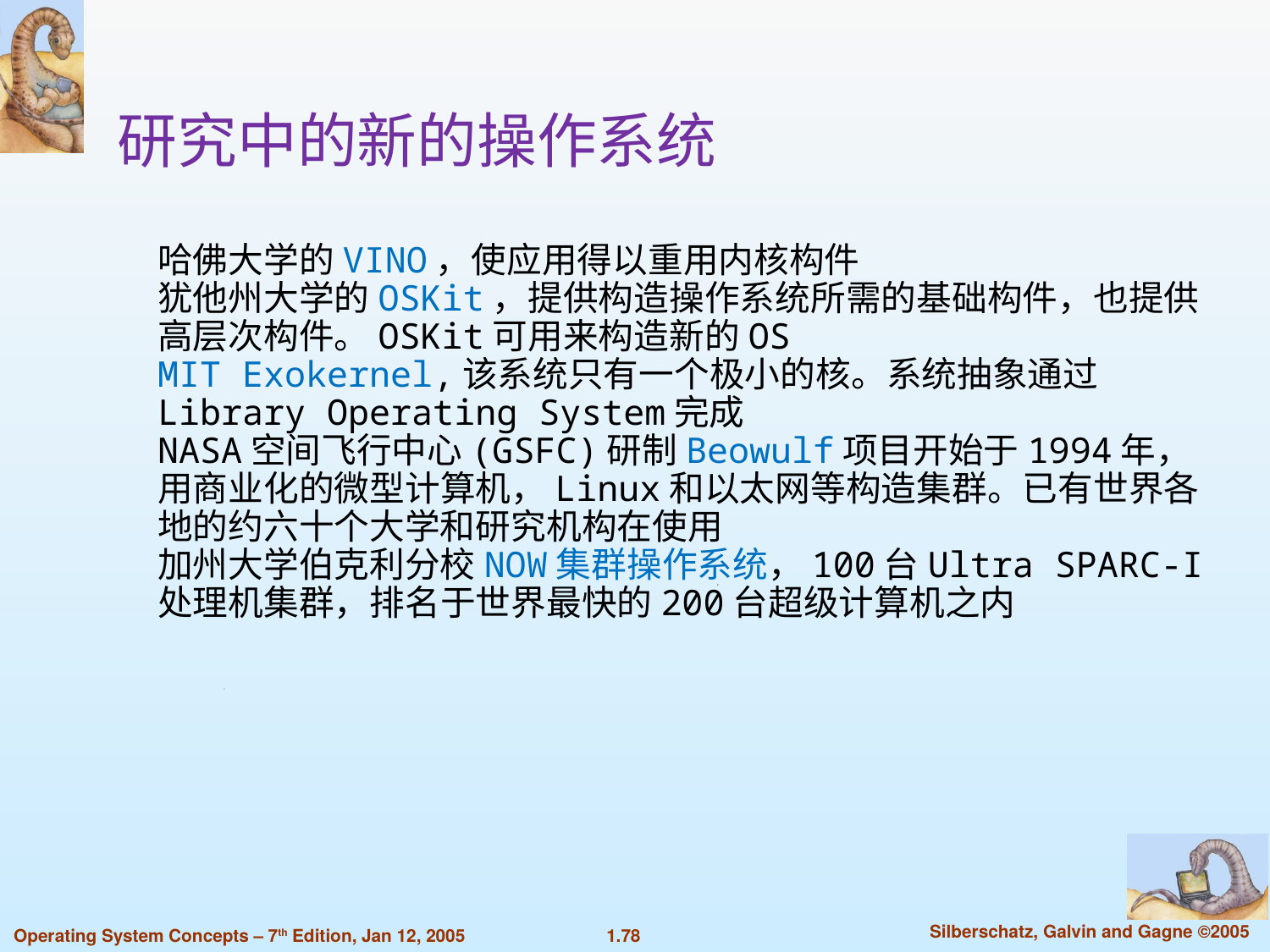

研究中的新的操作系统
哈佛大学的VINO，使应用得以重用内核构件
犹他州大学的OSKit，提供构造操作系统所需的基础构件，也提供高层次构件。OSKit可用来构造新的OS
MIT Exokernel,该系统只有一个极小的核。系统抽象通过Library Operating System完成
NASA空间飞行中心(GSFC)研制Beowulf项目开始于1994年，用商业化的微型计算机，Linux和以太网等构造集群。已有世界各地的约六十个大学和研究机构在使用
加州大学伯克利分校NOW集群操作系统，100台Ultra SPARC-I处理机集群，排名于世界最快的200台超级计算机之内